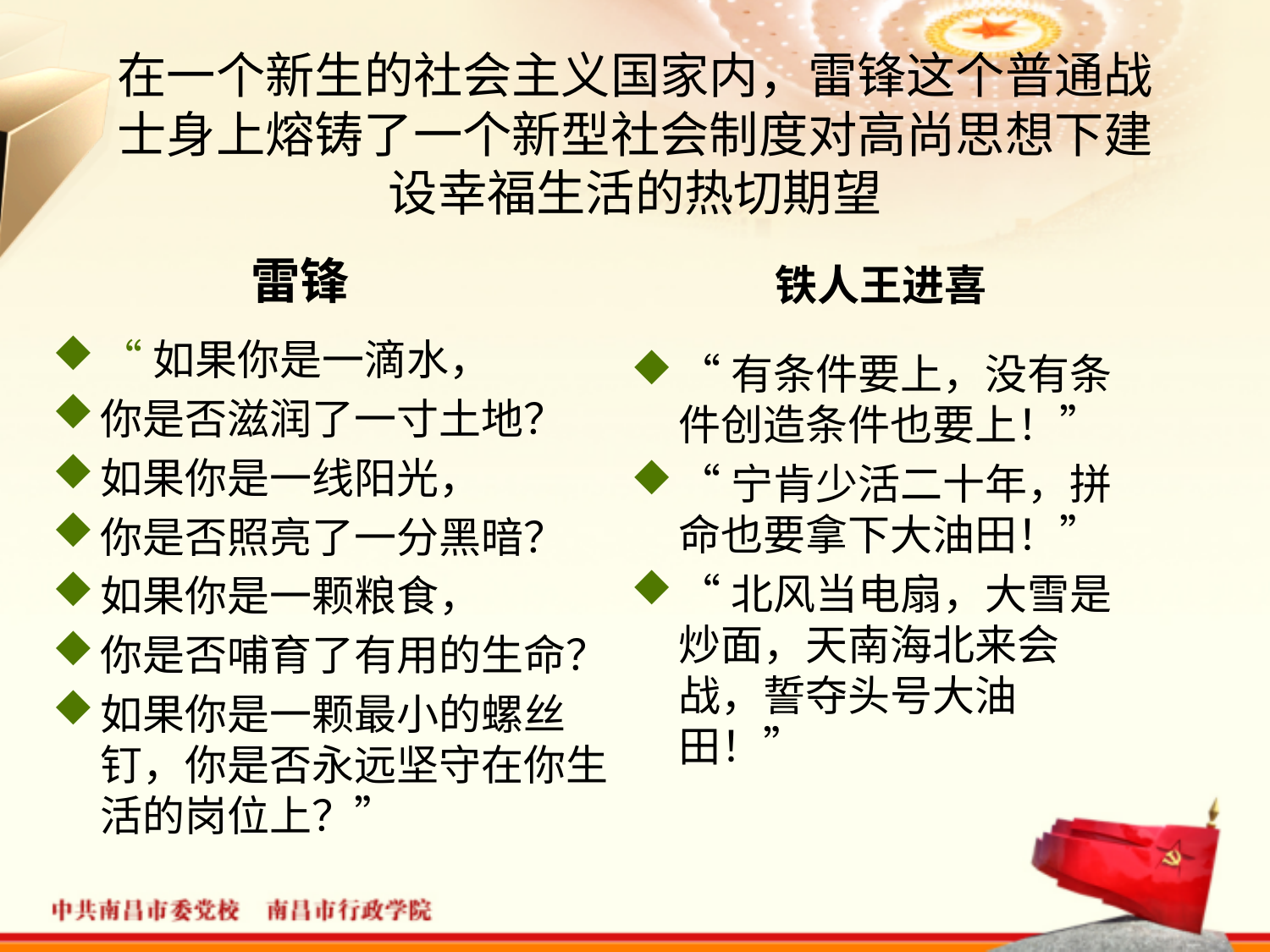

# 在一个新生的社会主义国家内，雷锋这个普通战士身上熔铸了一个新型社会制度对高尚思想下建设幸福生活的热切期望
雷锋
铁人王进喜
“如果你是一滴水，
你是否滋润了一寸土地？
如果你是一线阳光，
你是否照亮了一分黑暗？
如果你是一颗粮食，
你是否哺育了有用的生命？
如果你是一颗最小的螺丝钉，你是否永远坚守在你生活的岗位上？”
“有条件要上，没有条件创造条件也要上！”
“宁肯少活二十年，拼命也要拿下大油田！”
“北风当电扇，大雪是炒面，天南海北来会战，誓夺头号大油田！”